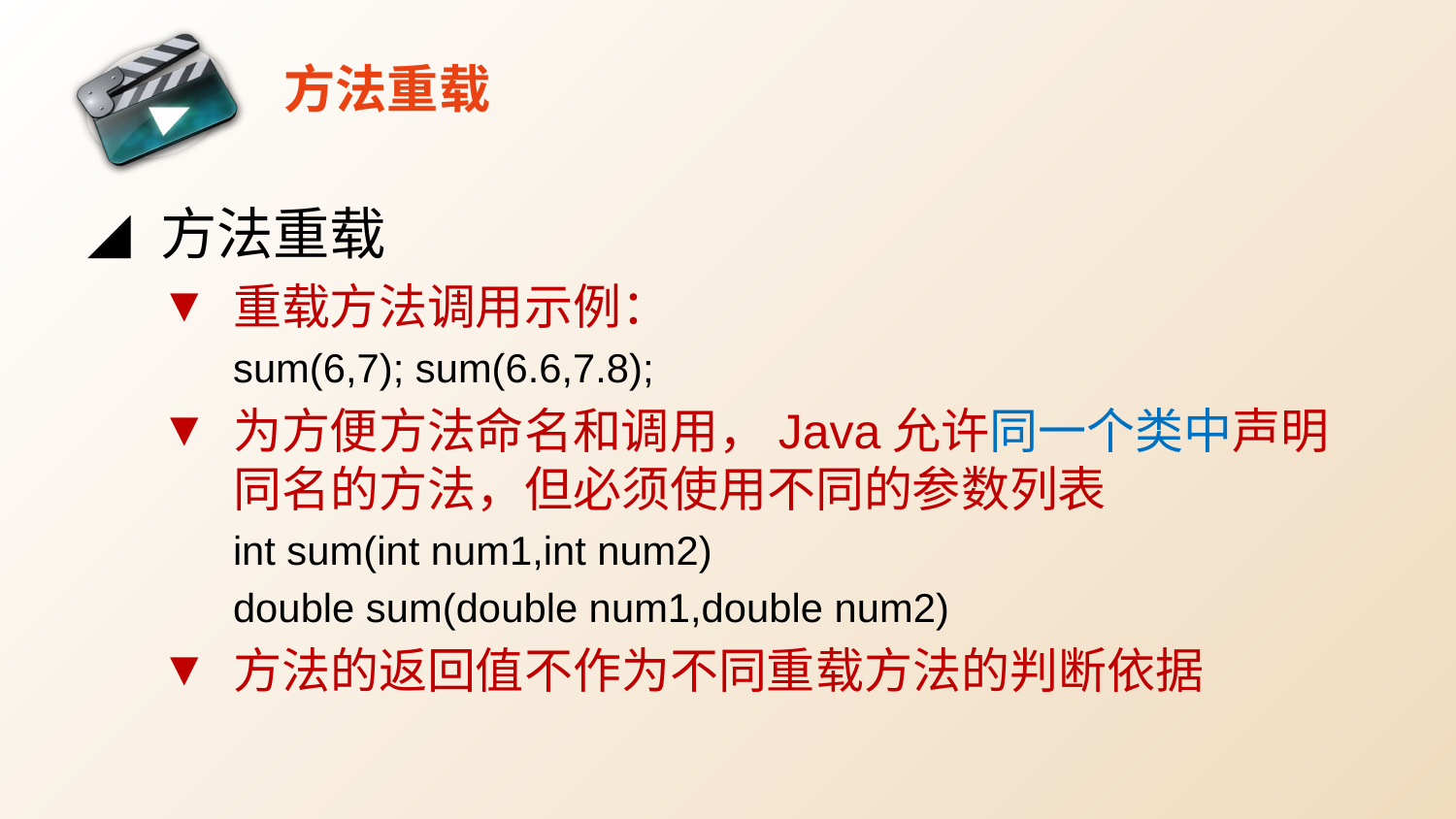

# 方法重载
方法重载
重载方法调用示例：
sum(6,7); sum(6.6,7.8);
为方便方法命名和调用，Java允许同一个类中声明同名的方法，但必须使用不同的参数列表
int sum(int num1,int num2)
double sum(double num1,double num2)
方法的返回值不作为不同重载方法的判断依据